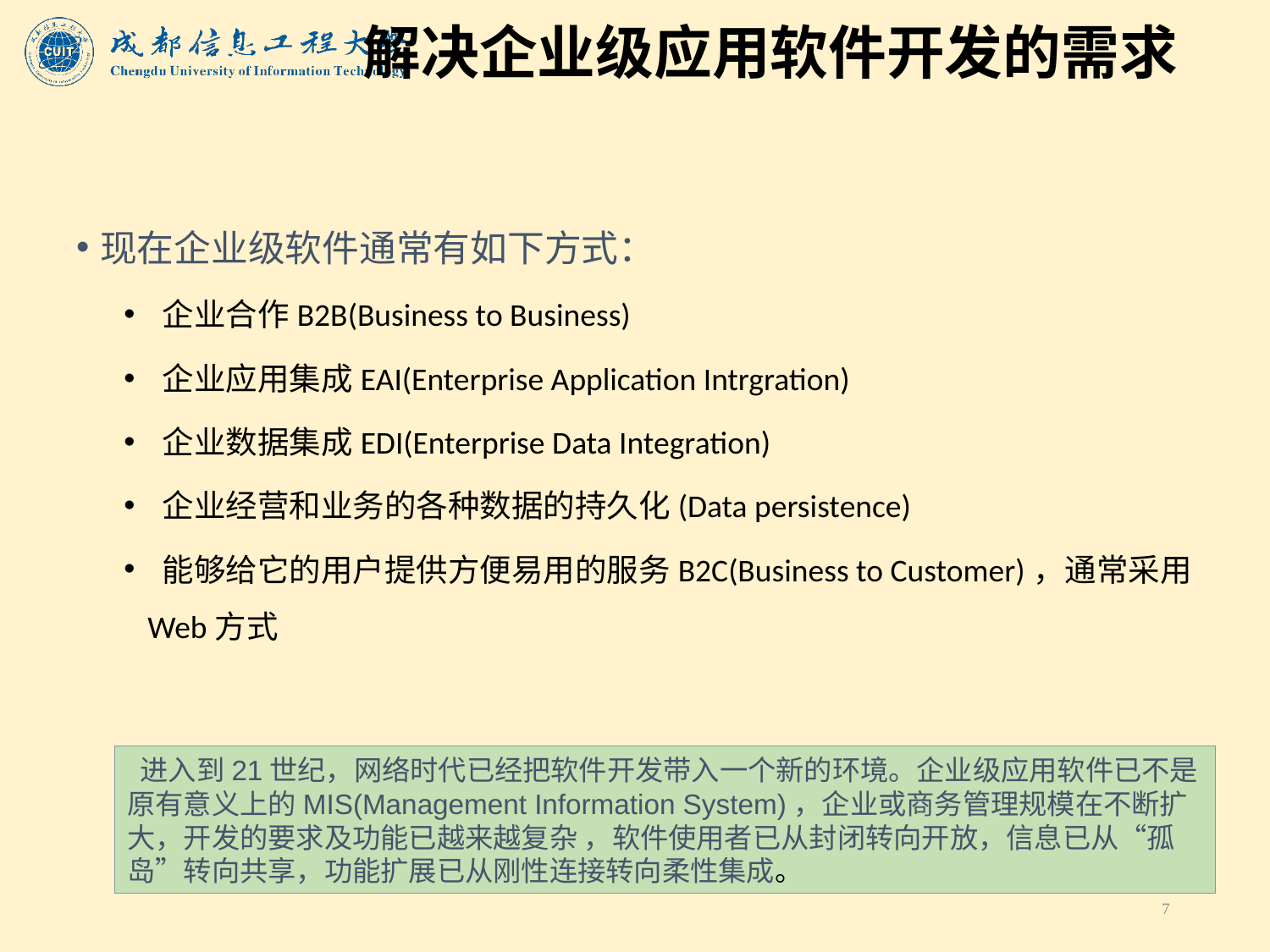

# 解决企业级应用软件开发的需求
现在企业级软件通常有如下方式：
 企业合作B2B(Business to Business)
 企业应用集成EAI(Enterprise Application Intrgration)
 企业数据集成EDI(Enterprise Data Integration)
 企业经营和业务的各种数据的持久化(Data persistence)
 能够给它的用户提供方便易用的服务B2C(Business to Customer)，通常采用Web方式
 进入到21世纪，网络时代已经把软件开发带入一个新的环境。企业级应用软件已不是原有意义上的MIS(Management Information System)，企业或商务管理规模在不断扩大，开发的要求及功能已越来越复杂 ，软件使用者已从封闭转向开放，信息已从“孤岛”转向共享，功能扩展已从刚性连接转向柔性集成。
7